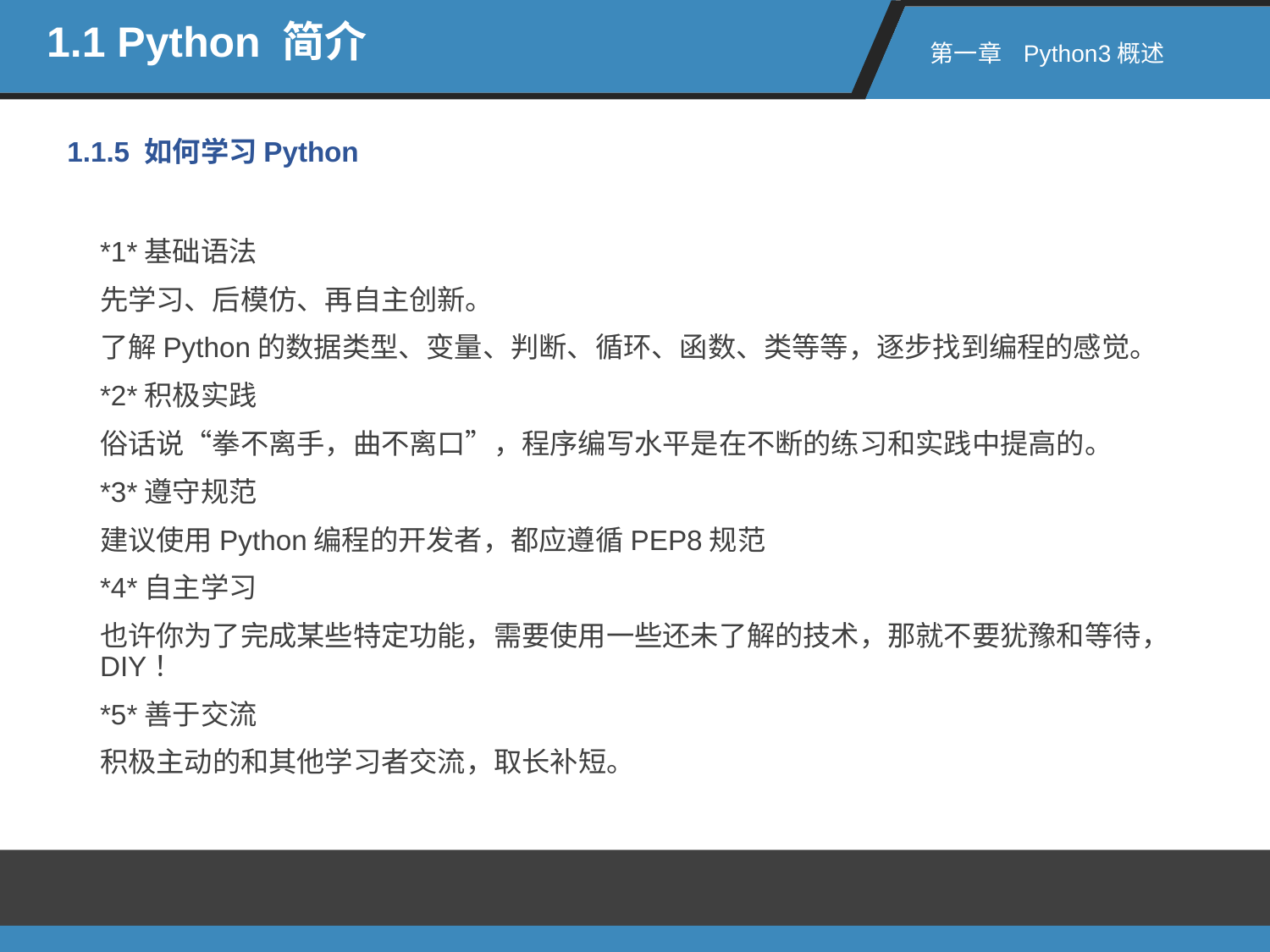

1.1 Python 简介

第一章   Python3概述
1.1.5 如何学习Python
*1*基础语法
先学习、后模仿、再自主创新。
了解Python的数据类型、变量、判断、循环、函数、类等等，逐步找到编程的感觉。
*2*积极实践
俗话说“拳不离手，曲不离口”，程序编写水平是在不断的练习和实践中提高的。
*3*遵守规范
建议使用Python编程的开发者，都应遵循PEP8规范
*4*自主学习
也许你为了完成某些特定功能，需要使用一些还未了解的技术，那就不要犹豫和等待，DIY！
*5*善于交流
积极主动的和其他学习者交流，取长补短。